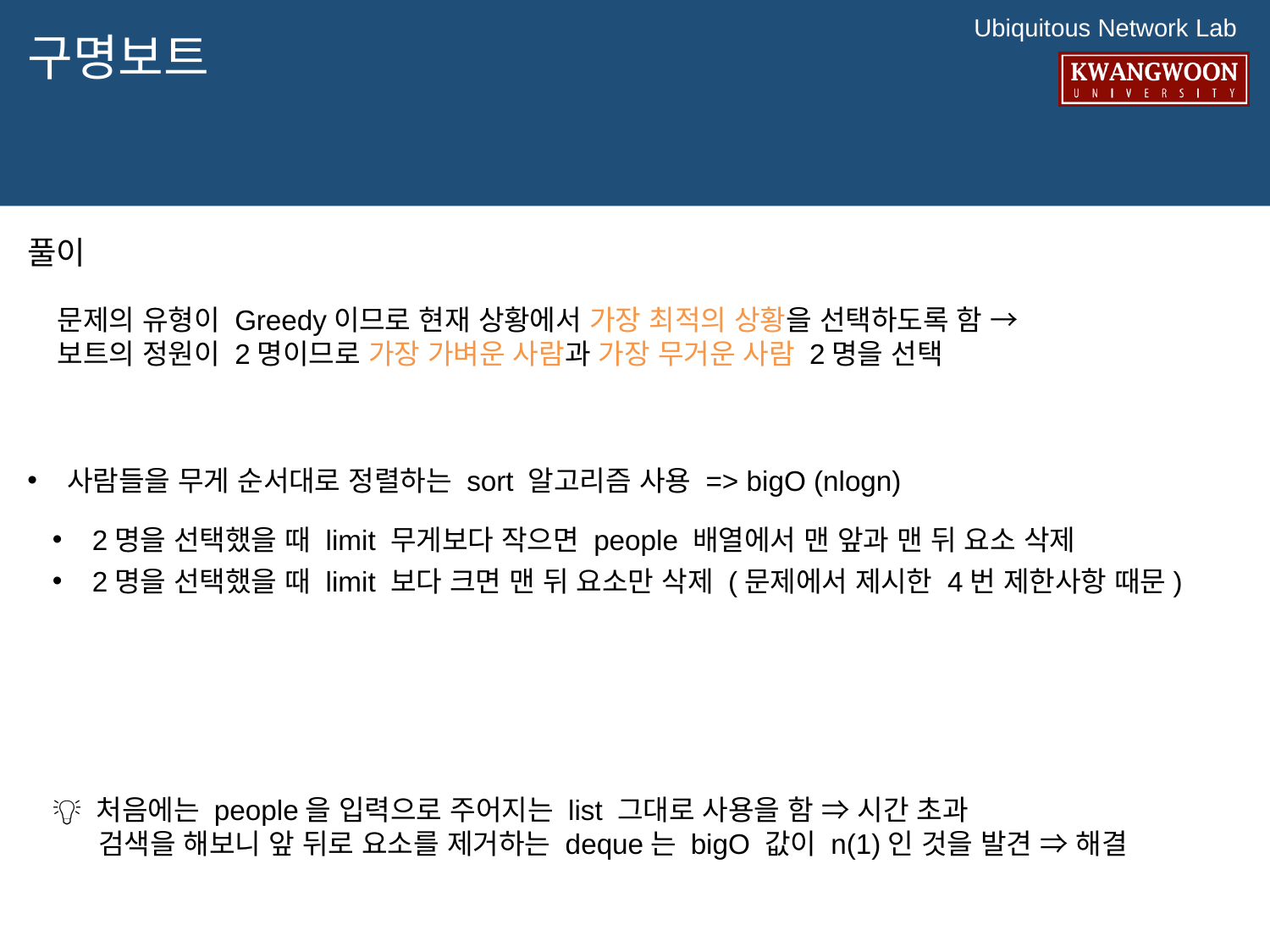

# 구명보트
풀이
문제의 유형이 Greedy이므로 현재 상황에서 가장 최적의 상황을 선택하도록 함 → 보트의 정원이 2명이므로 가장 가벼운 사람과 가장 무거운 사람 2명을 선택
사람들을 무게 순서대로 정렬하는 sort 알고리즘 사용 => bigO (nlogn)
2명을 선택했을 때 limit 무게보다 작으면 people 배열에서 맨 앞과 맨 뒤 요소 삭제
2명을 선택했을 때 limit 보다 크면 맨 뒤 요소만 삭제 (문제에서 제시한 4번 제한사항 때문)
💡 처음에는 people을 입력으로 주어지는 list 그대로 사용을 함 ⇒ 시간 초과
     검색을 해보니 앞 뒤로 요소를 제거하는 deque는 bigO 값이 n(1)인 것을 발견 ⇒ 해결